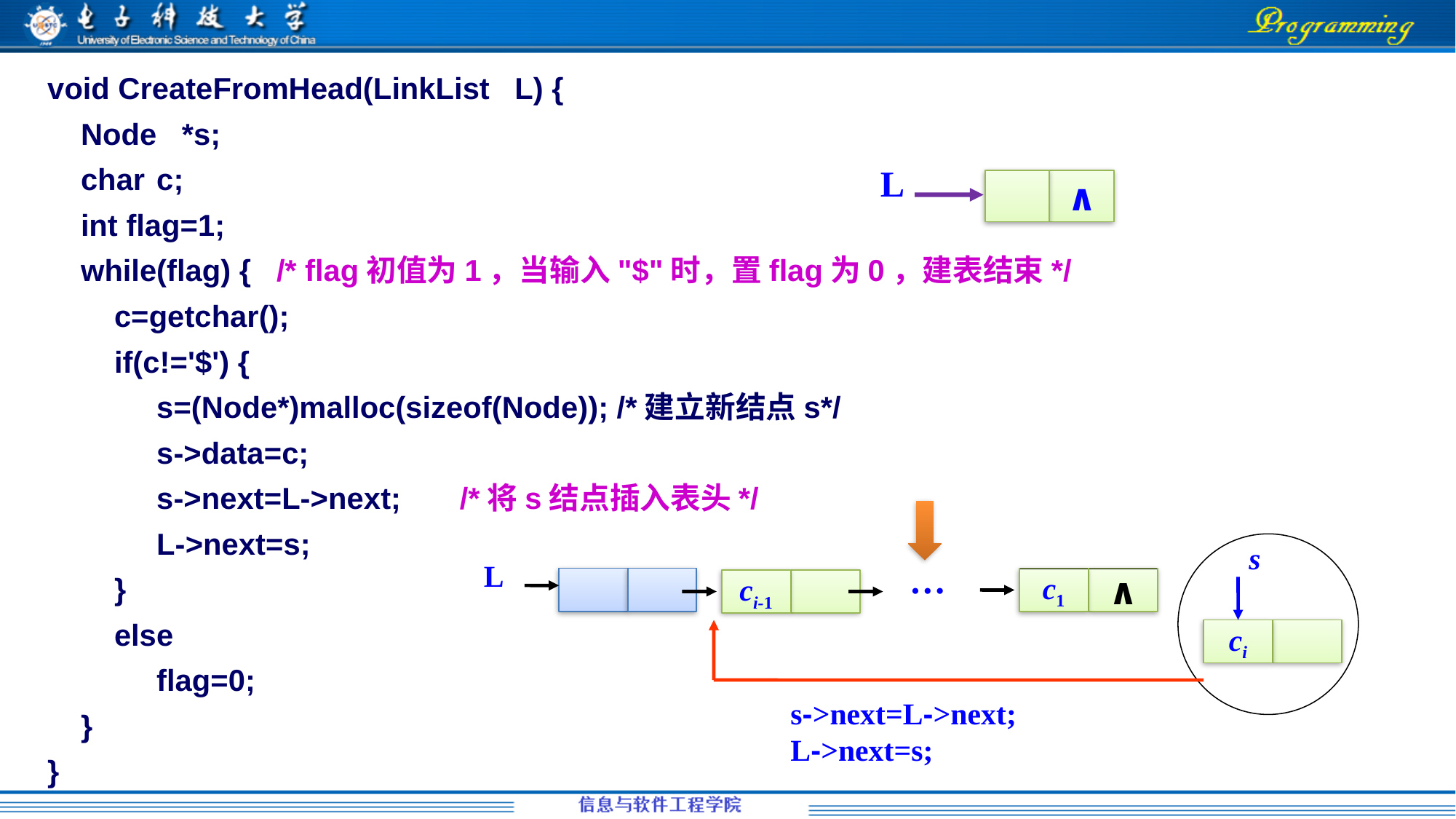

void CreateFromHead(LinkList   L) {
    Node   *s;
    char	c;
    int flag=1;
    while(flag) {   /* flag初值为1，当输入"$"时，置flag为0，建表结束*/
        c=getchar();
        if(c!='$') {
	s=(Node*)malloc(sizeof(Node)); /*建立新结点s*/
	s->data=c;
	s->next=L->next;       /*将s结点插入表头*/
	L->next=s;
        }
        else
	flag=0;
    }
}
L

∧

s
L
…

c1
∧
ci-1

ci

s->next=L->next;
L->next=s;